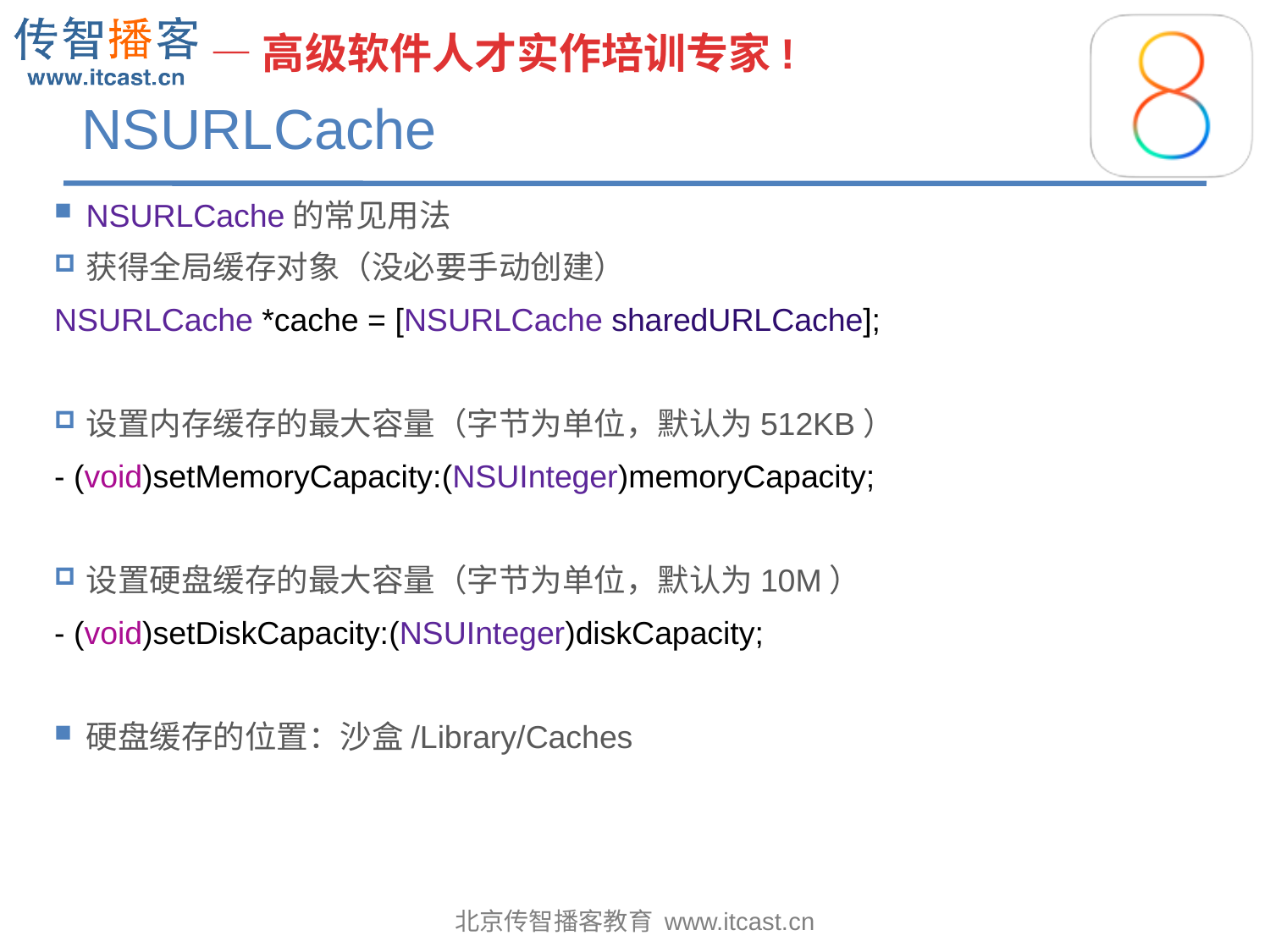

# NSURLCache
NSURLCache的常见用法
获得全局缓存对象（没必要手动创建）
NSURLCache *cache = [NSURLCache sharedURLCache];

设置内存缓存的最大容量（字节为单位，默认为512KB）
- (void)setMemoryCapacity:(NSUInteger)memoryCapacity;

设置硬盘缓存的最大容量（字节为单位，默认为10M）
- (void)setDiskCapacity:(NSUInteger)diskCapacity;

硬盘缓存的位置：沙盒/Library/Caches